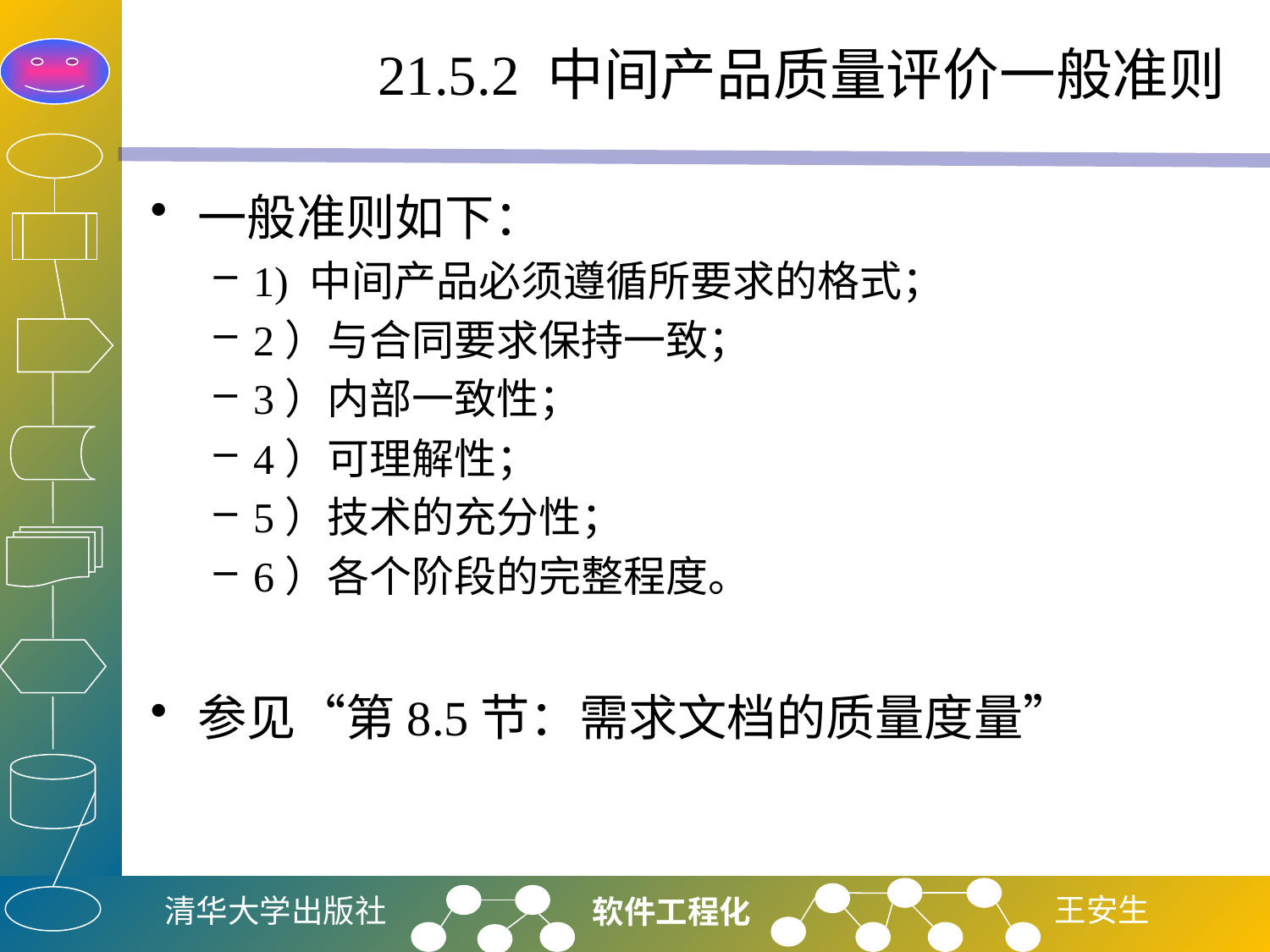

# 21.5.2 中间产品质量评价一般准则
一般准则如下：
1) 中间产品必须遵循所要求的格式；
2）与合同要求保持一致；
3）内部一致性；
4）可理解性；
5）技术的充分性；
6）各个阶段的完整程度。

参见“第8.5节：需求文档的质量度量”